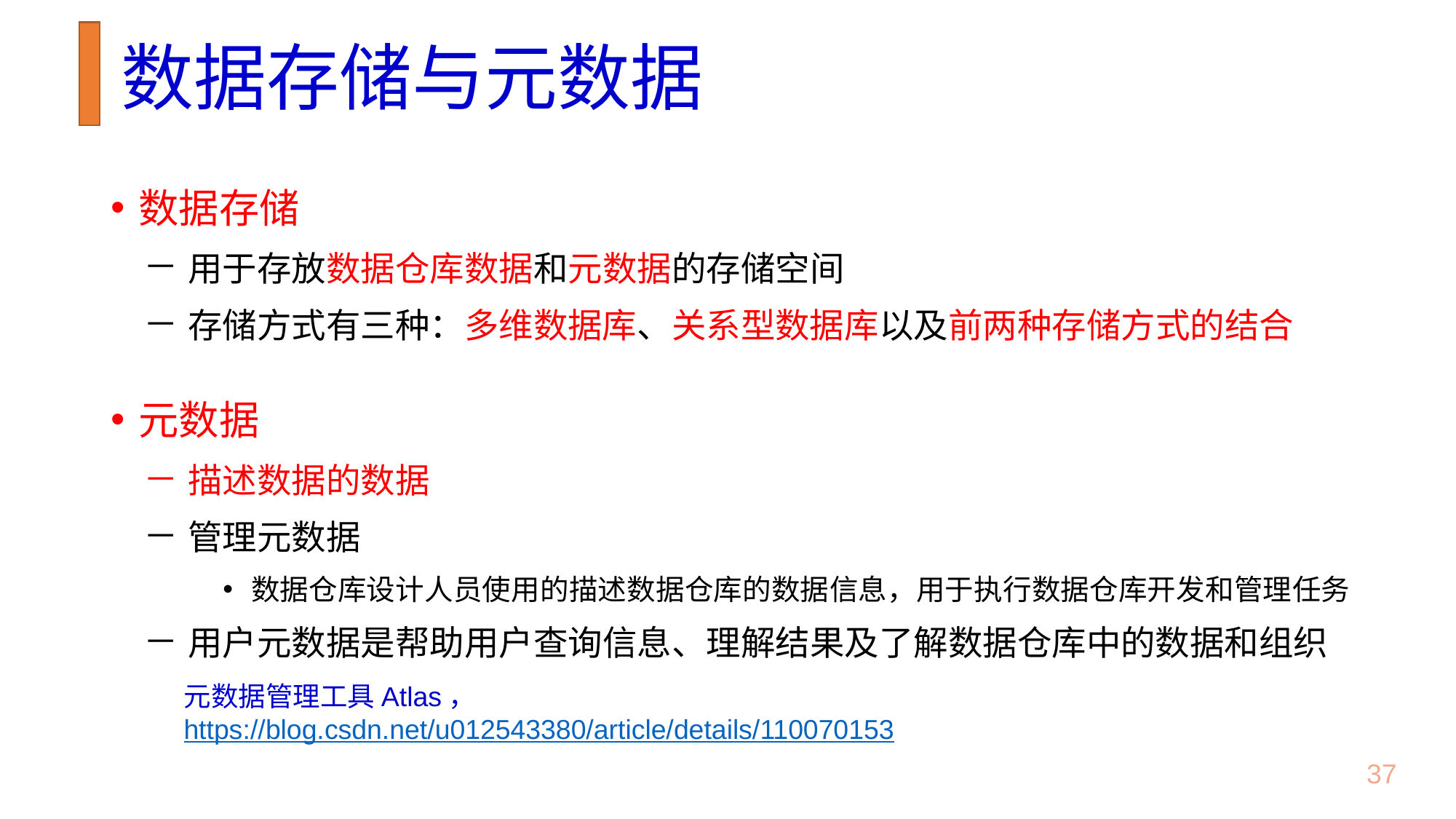

# 数据存储与元数据
数据存储
用于存放数据仓库数据和元数据的存储空间
存储方式有三种：多维数据库、关系型数据库以及前两种存储方式的结合

元数据
描述数据的数据
管理元数据
数据仓库设计人员使用的描述数据仓库的数据信息，用于执行数据仓库开发和管理任务
用户元数据是帮助用户查询信息、理解结果及了解数据仓库中的数据和组织
元数据管理工具Atlas，https://blog.csdn.net/u012543380/article/details/110070153

37